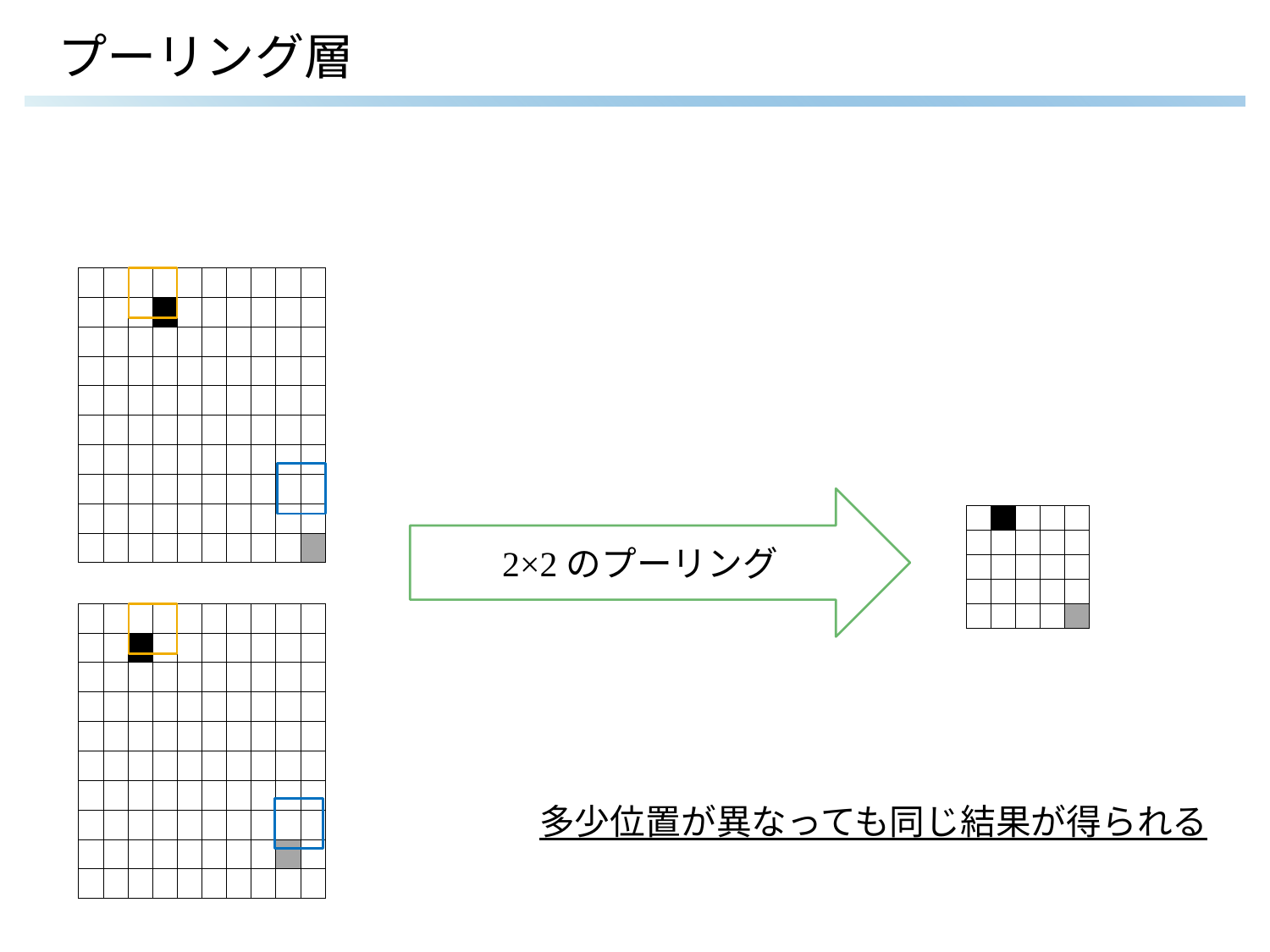

# プーリング層
|  |  |  |  |  |  |  |  |  |  |
| --- | --- | --- | --- | --- | --- | --- | --- | --- | --- |
|  |  |  |  |  |  |  |  |  |  |
|  |  |  |  |  |  |  |  |  |  |
|  |  |  |  |  |  |  |  |  |  |
|  |  |  |  |  |  |  |  |  |  |
|  |  |  |  |  |  |  |  |  |  |
|  |  |  |  |  |  |  |  |  |  |
|  |  |  |  |  |  |  |  |  |  |
|  |  |  |  |  |  |  |  |  |  |
|  |  |  |  |  |  |  |  |  |  |

|  |  |  |  |  |
| --- | --- | --- | --- | --- |
|  |  |  |  |  |
|  |  |  |  |  |
|  |  |  |  |  |
|  |  |  |  |  |
2×2のプーリング
|  |  |  |  |  |  |  |  |  |  |
| --- | --- | --- | --- | --- | --- | --- | --- | --- | --- |
|  |  |  |  |  |  |  |  |  |  |
|  |  |  |  |  |  |  |  |  |  |
|  |  |  |  |  |  |  |  |  |  |
|  |  |  |  |  |  |  |  |  |  |
|  |  |  |  |  |  |  |  |  |  |
|  |  |  |  |  |  |  |  |  |  |
|  |  |  |  |  |  |  |  |  |  |
|  |  |  |  |  |  |  |  |  |  |
|  |  |  |  |  |  |  |  |  |  |

多少位置が異なっても同じ結果が得られる